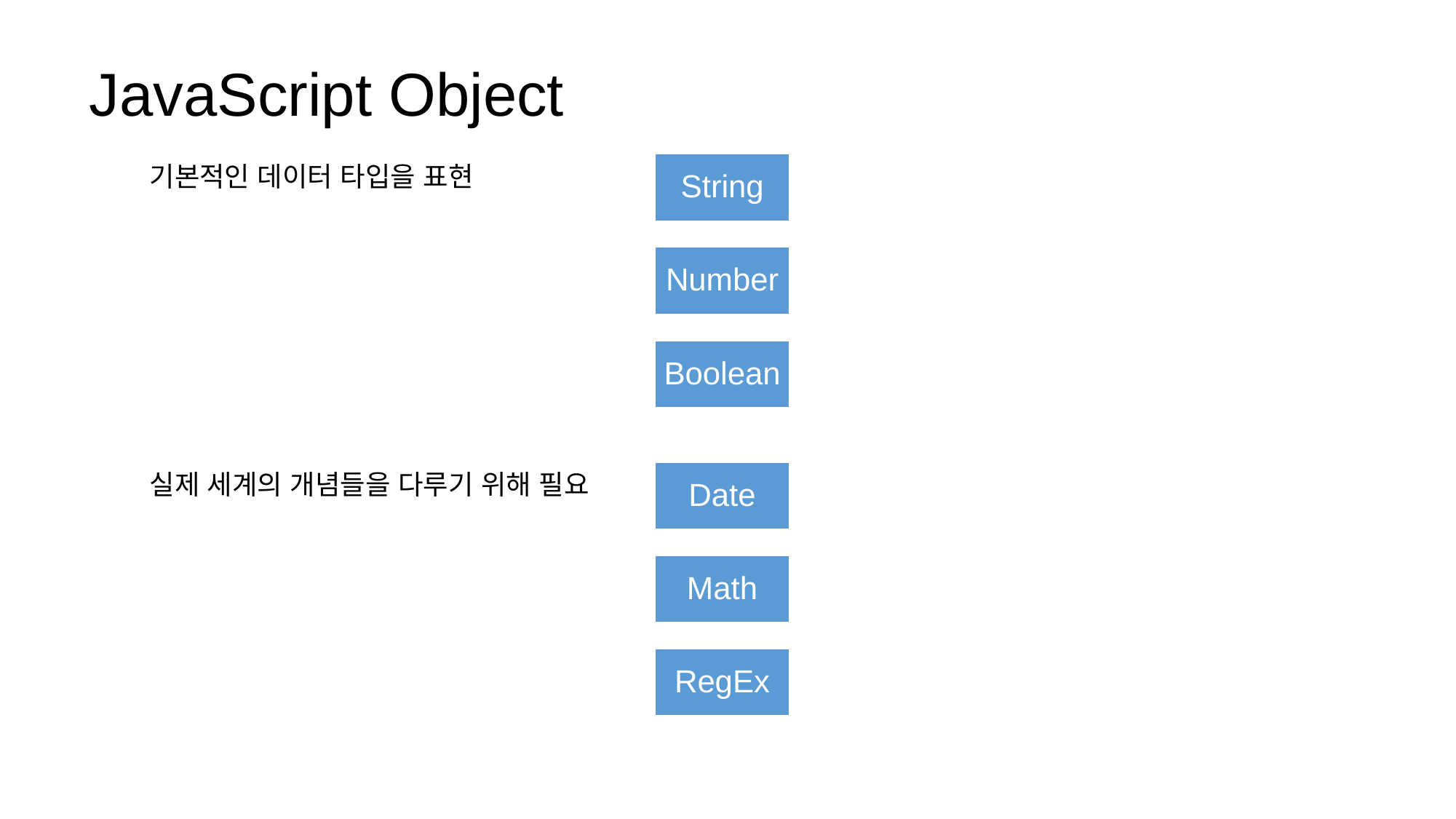

JavaScript Object
기본적인 데이터 타입을 표현

String

Number

Boolean
실제 세계의 개념들을 다루기 위해 필요

Date

Math

RegEx